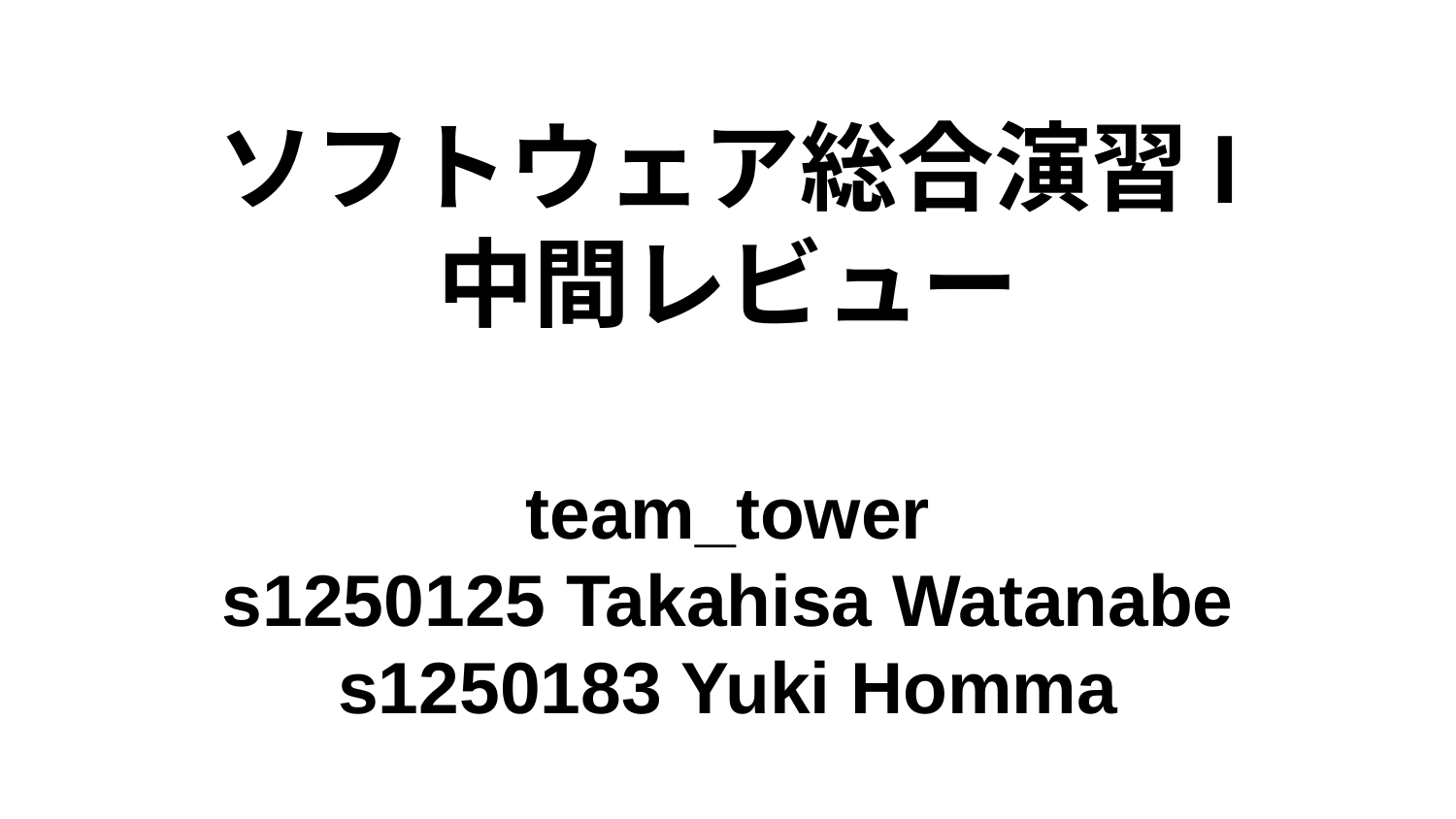

# ソフトウェア総合演習I
中間レビュー
team_tower
s1250125 Takahisa Watanabe
s1250183 Yuki Homma